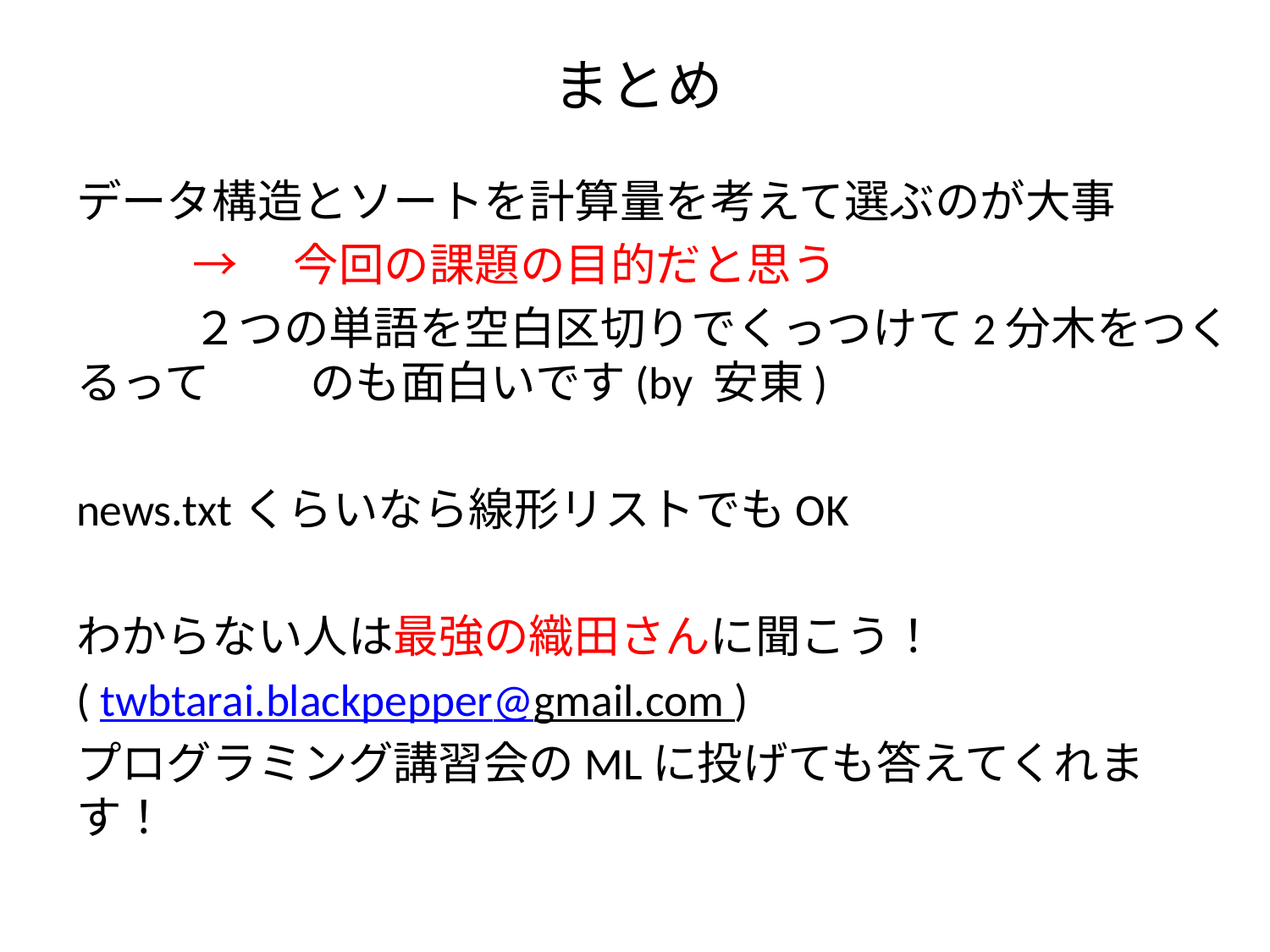

# まとめ
データ構造とソートを計算量を考えて選ぶのが大事
	→　今回の課題の目的だと思う
	２つの単語を空白区切りでくっつけて2分木をつくるって	のも面白いです(by 安東)

news.txtくらいなら線形リストでもOK

わからない人は最強の織田さんに聞こう！
( twbtarai.blackpepper@gmail.com )
プログラミング講習会のMLに投げても答えてくれます！